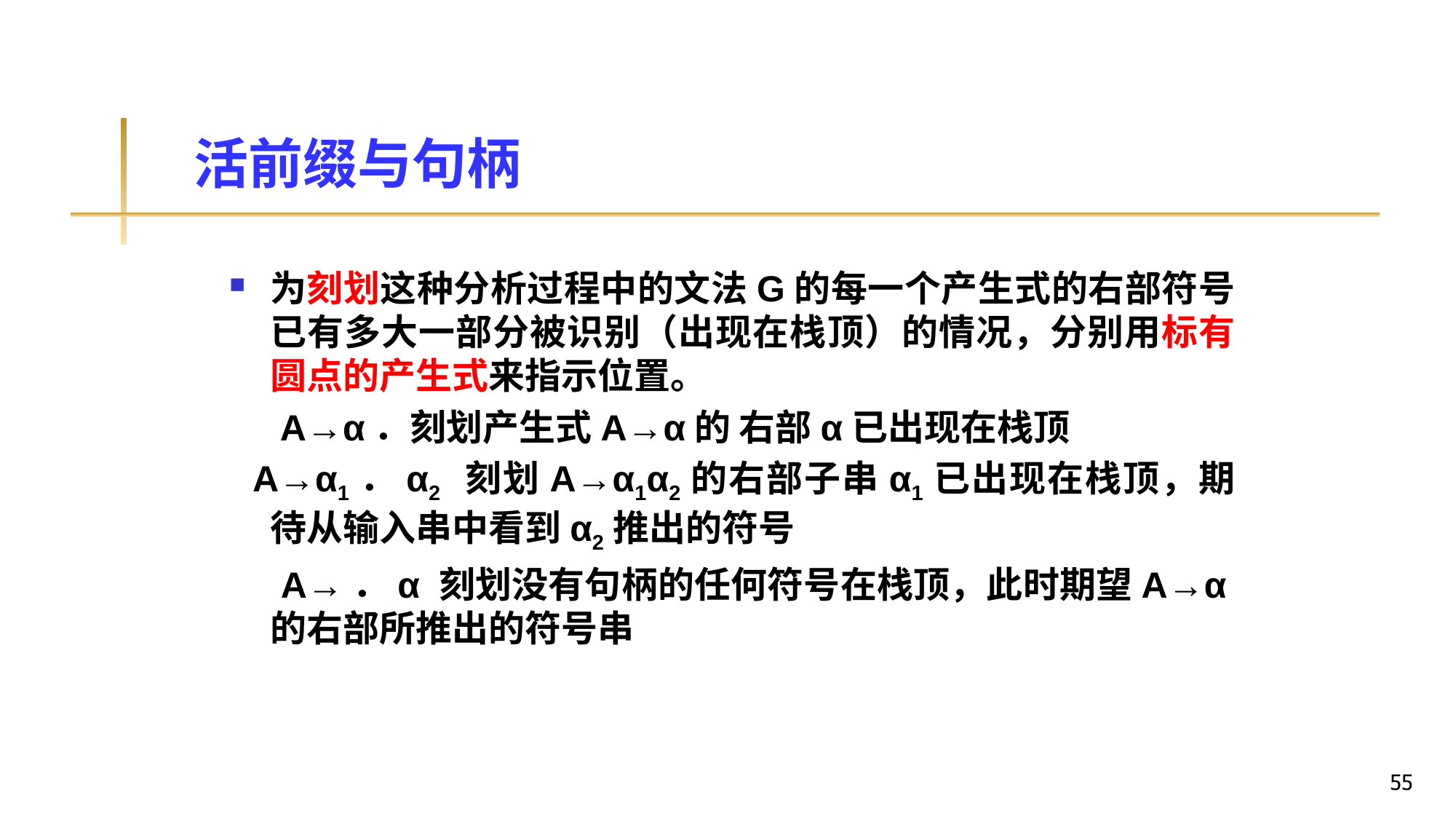

# 活前缀与句柄

为刻划这种分析过程中的文法G的每一个产生式的右部符号已有多大一部分被识别（出现在栈顶）的情况，分别用标有圆点的产生式来指示位置。
     A→α．刻划产生式A→α的 右部α已出现在栈顶
  A→α1．α2  刻划A→α1α2的右部子串α1已出现在栈顶，期待从输入串中看到α2推出的符号
     A→．α 刻划没有句柄的任何符号在栈顶，此时期望A→α的右部所推出的符号串

55